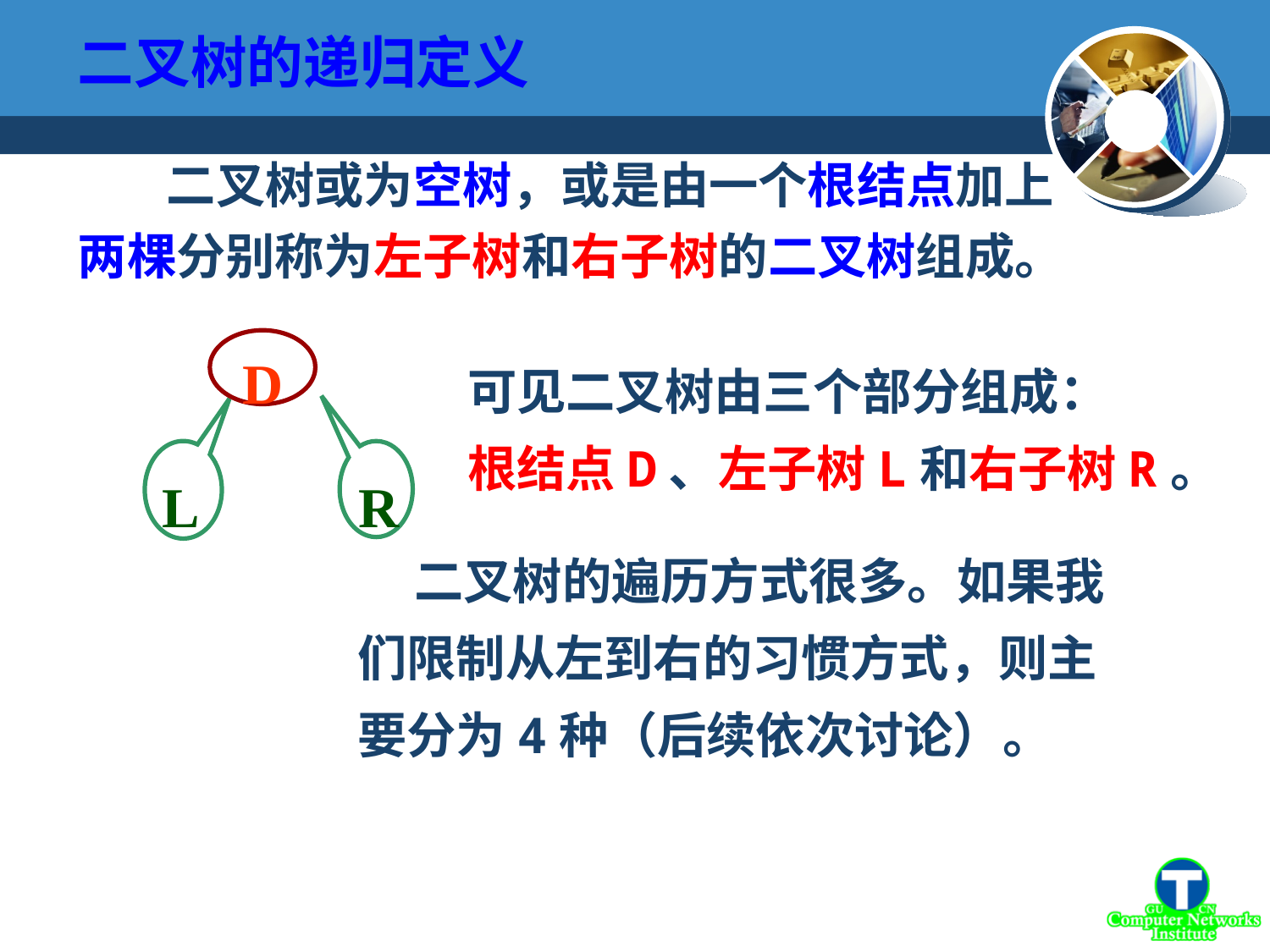

# 二叉树的递归定义
       二叉树或为空树，或是由一个根结点加上两棵分别称为左子树和右子树的二叉树组成。
D

L
R
可见二叉树由三个部分组成：
根结点D、左子树L和右子树R。
    二叉树的遍历方式很多。如果我们限制从左到右的习惯方式，则主要分为4种（后续依次讨论）。

49